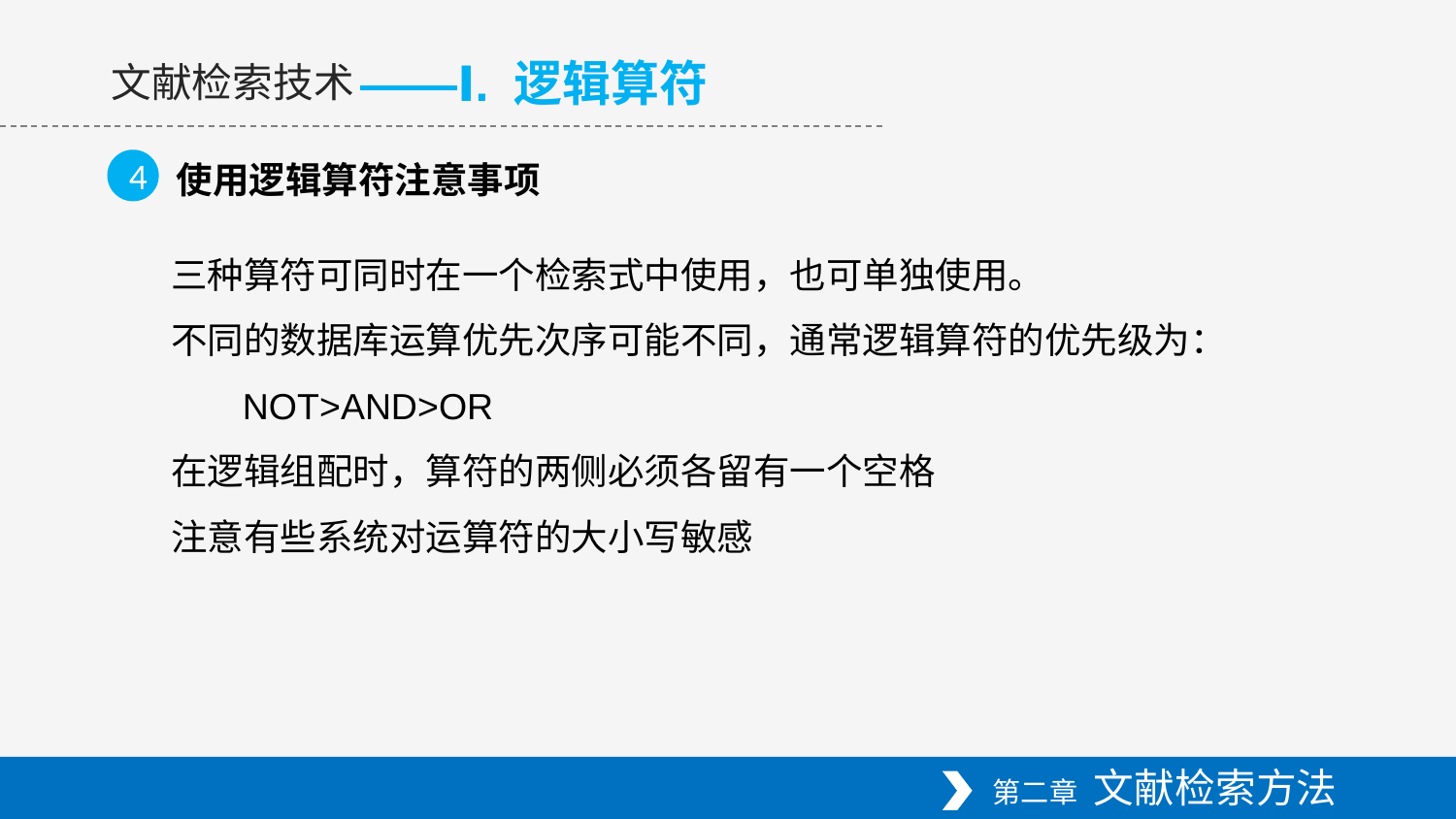

——Ⅰ. 逻辑算符
文献检索技术
4
使用逻辑算符注意事项
三种算符可同时在一个检索式中使用，也可单独使用。
不同的数据库运算优先次序可能不同，通常逻辑算符的优先级为：
       NOT>AND>OR
在逻辑组配时，算符的两侧必须各留有一个空格
注意有些系统对运算符的大小写敏感